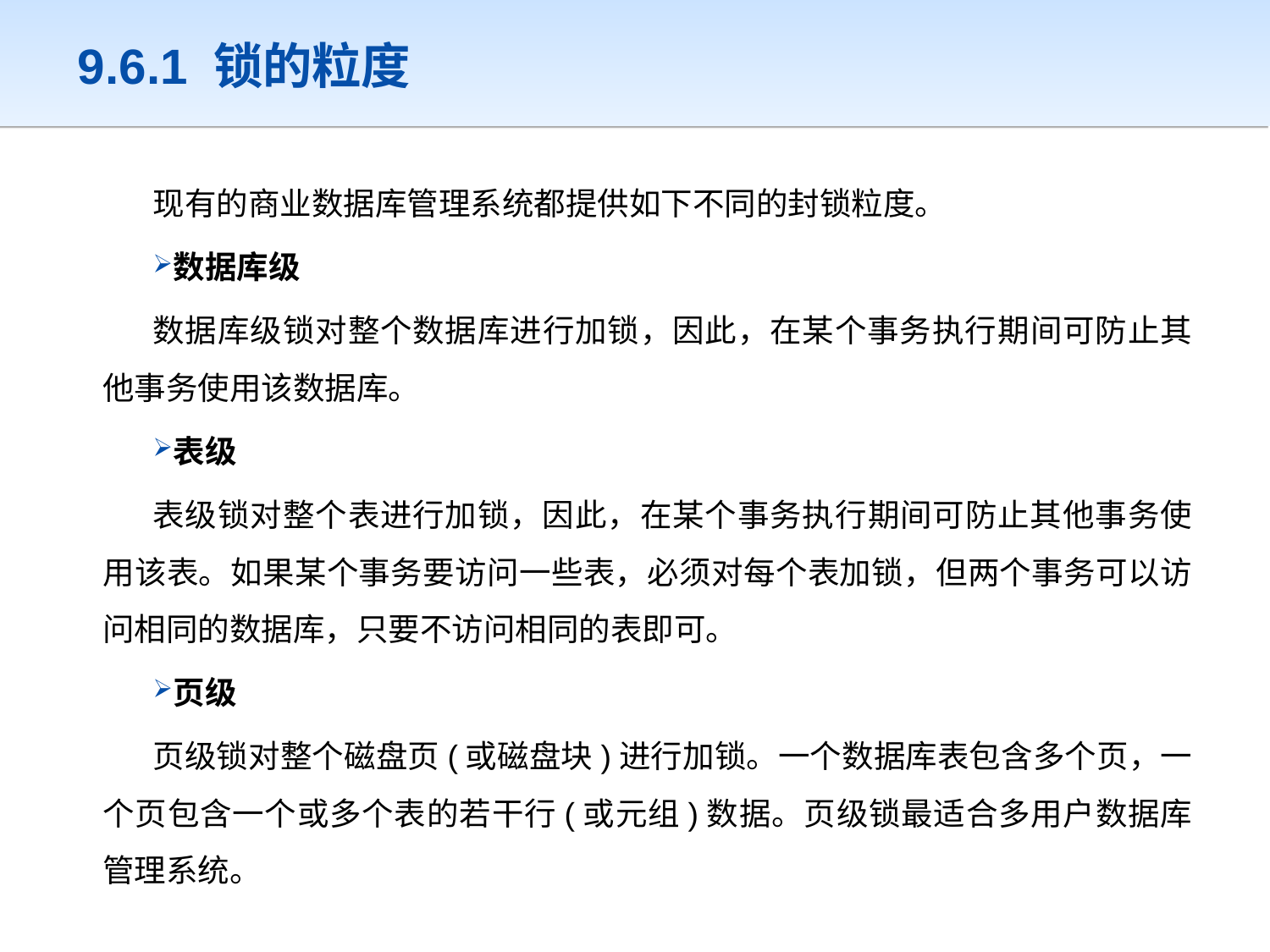

# 9.6.1 锁的粒度
现有的商业数据库管理系统都提供如下不同的封锁粒度。
数据库级
数据库级锁对整个数据库进行加锁，因此，在某个事务执行期间可防止其他事务使用该数据库。
表级
表级锁对整个表进行加锁，因此，在某个事务执行期间可防止其他事务使用该表。如果某个事务要访问一些表，必须对每个表加锁，但两个事务可以访问相同的数据库，只要不访问相同的表即可。
页级
页级锁对整个磁盘页(或磁盘块)进行加锁。一个数据库表包含多个页，一个页包含一个或多个表的若干行(或元组)数据。页级锁最适合多用户数据库管理系统。